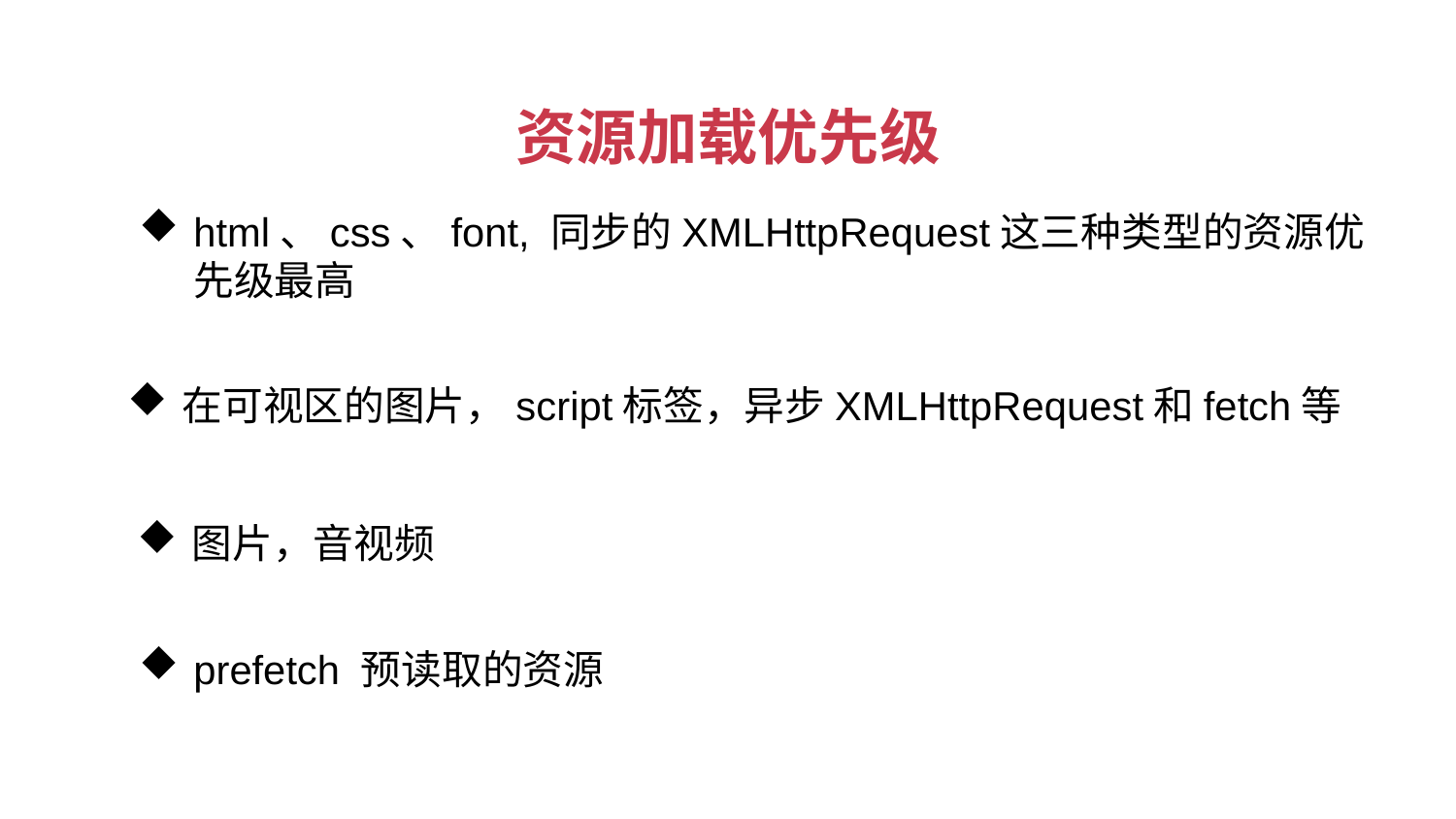

资源加载优先级
html、css、font, 同步的XMLHttpRequest这三种类型的资源优先级最高
在可视区的图片，script标签，异步XMLHttpRequest和fetch等
图片，音视频
prefetch 预读取的资源